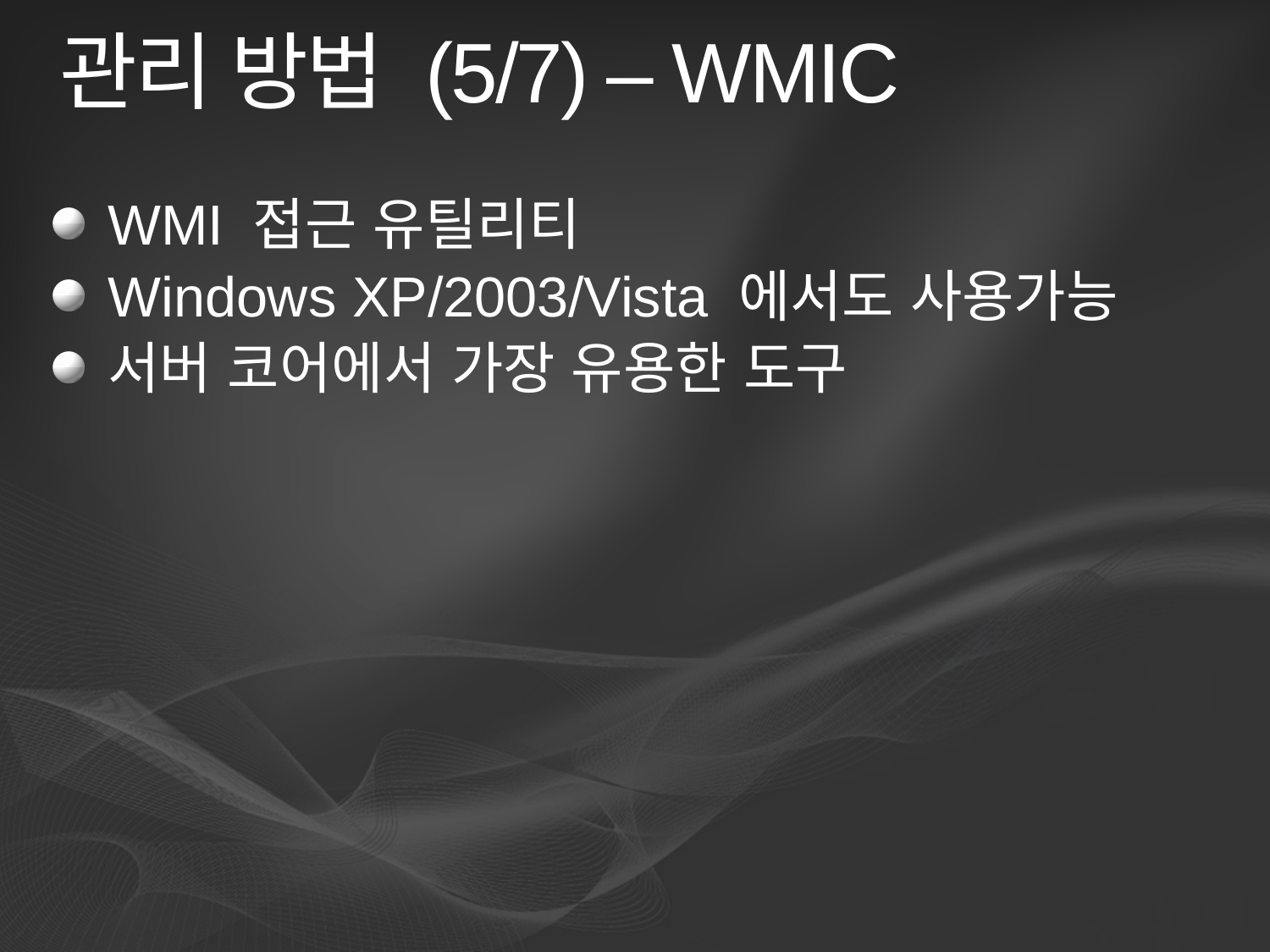

# 관리 방법 (5/7) – WMIC
WMI 접근 유틸리티
Windows XP/2003/Vista 에서도 사용가능
서버 코어에서 가장 유용한 도구